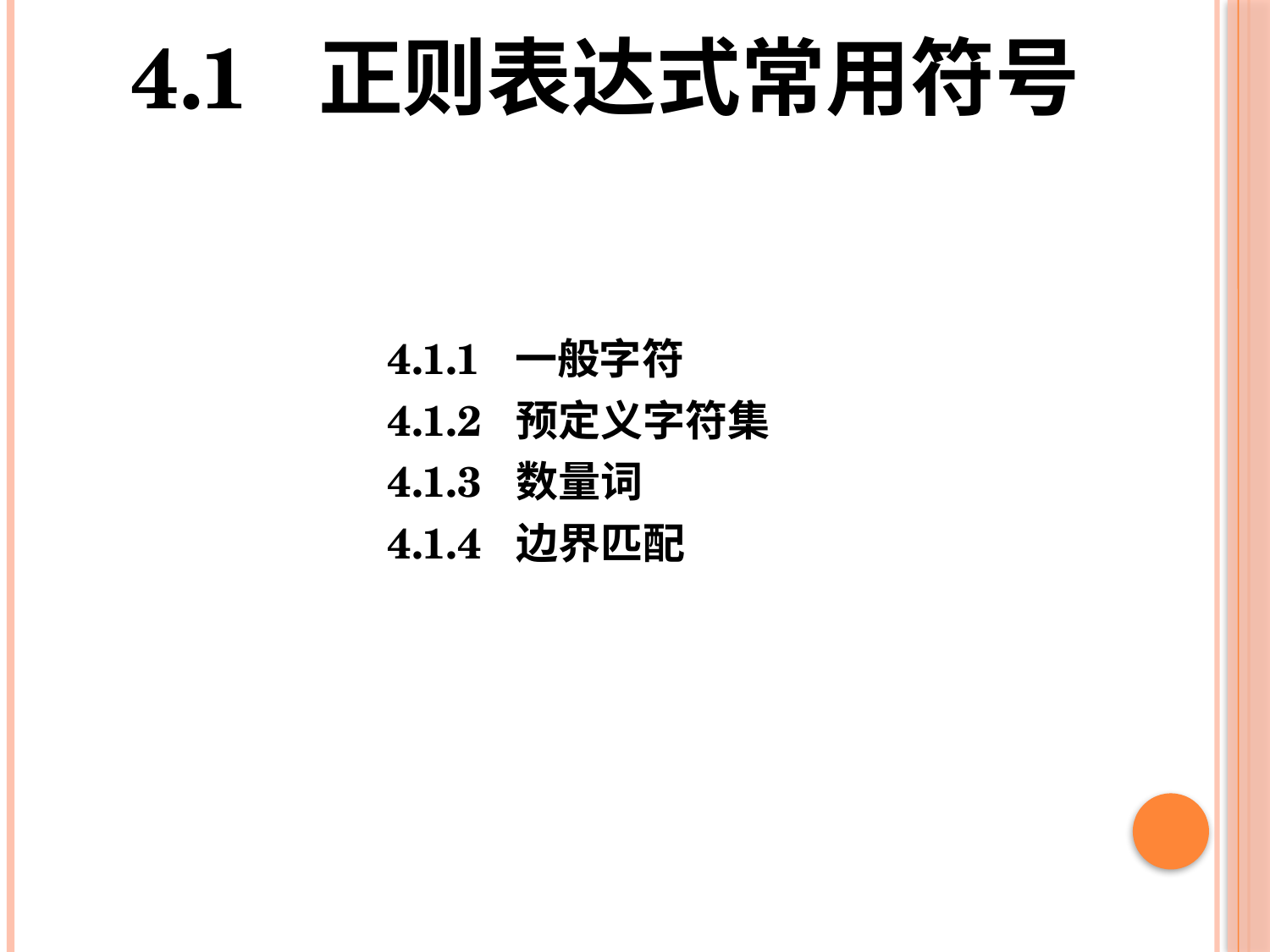

# 4.1  正则表达式常用符号
4.1.1  一般字符
4.1.2  预定义字符集
4.1.3  数量词
4.1.4  边界匹配